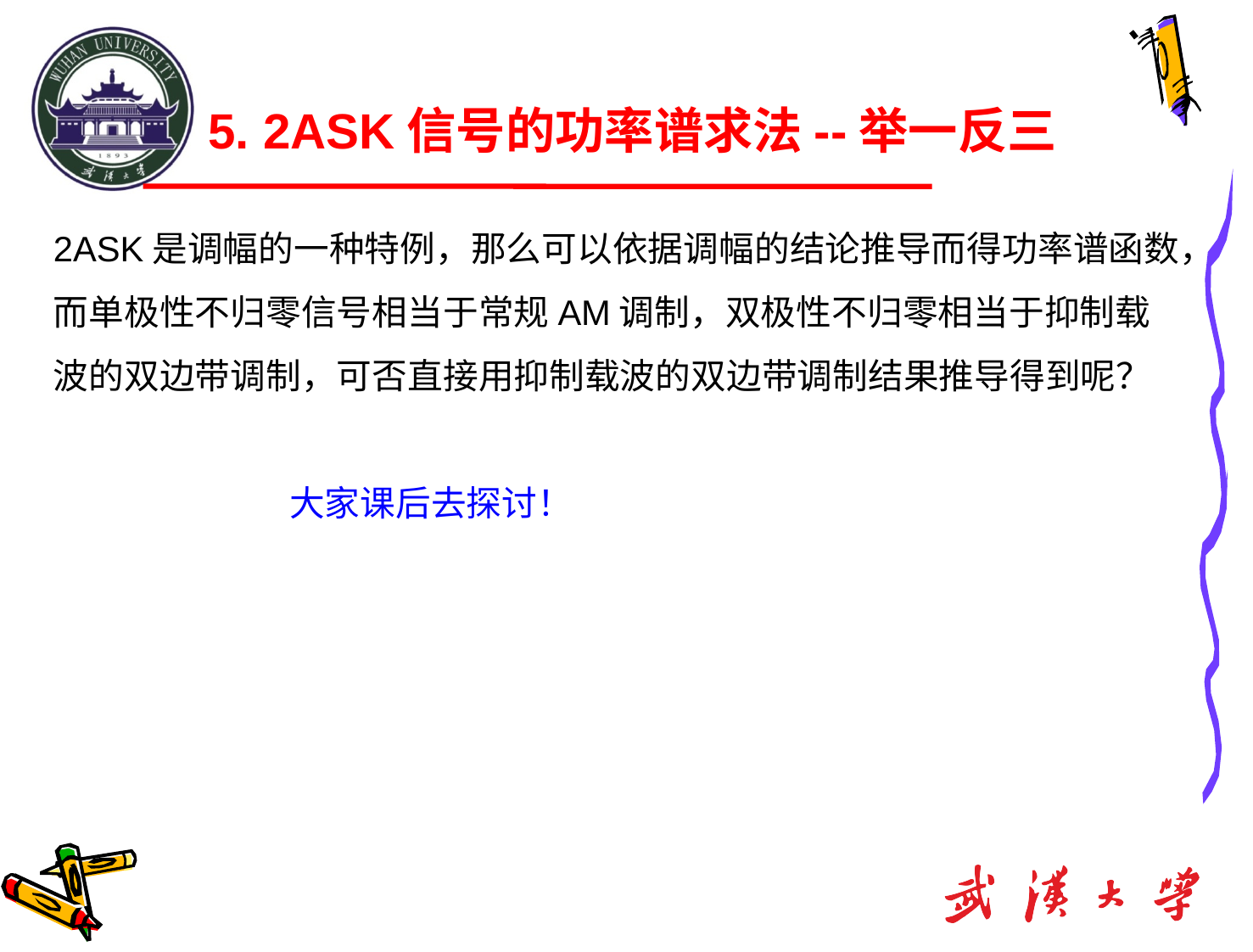

# 5. 2ASK信号的功率谱求法--举一反三
2ASK是调幅的一种特例，那么可以依据调幅的结论推导而得功率谱函数，而单极性不归零信号相当于常规AM调制，双极性不归零相当于抑制载波的双边带调制，可否直接用抑制载波的双边带调制结果推导得到呢？

                             大家课后去探讨！